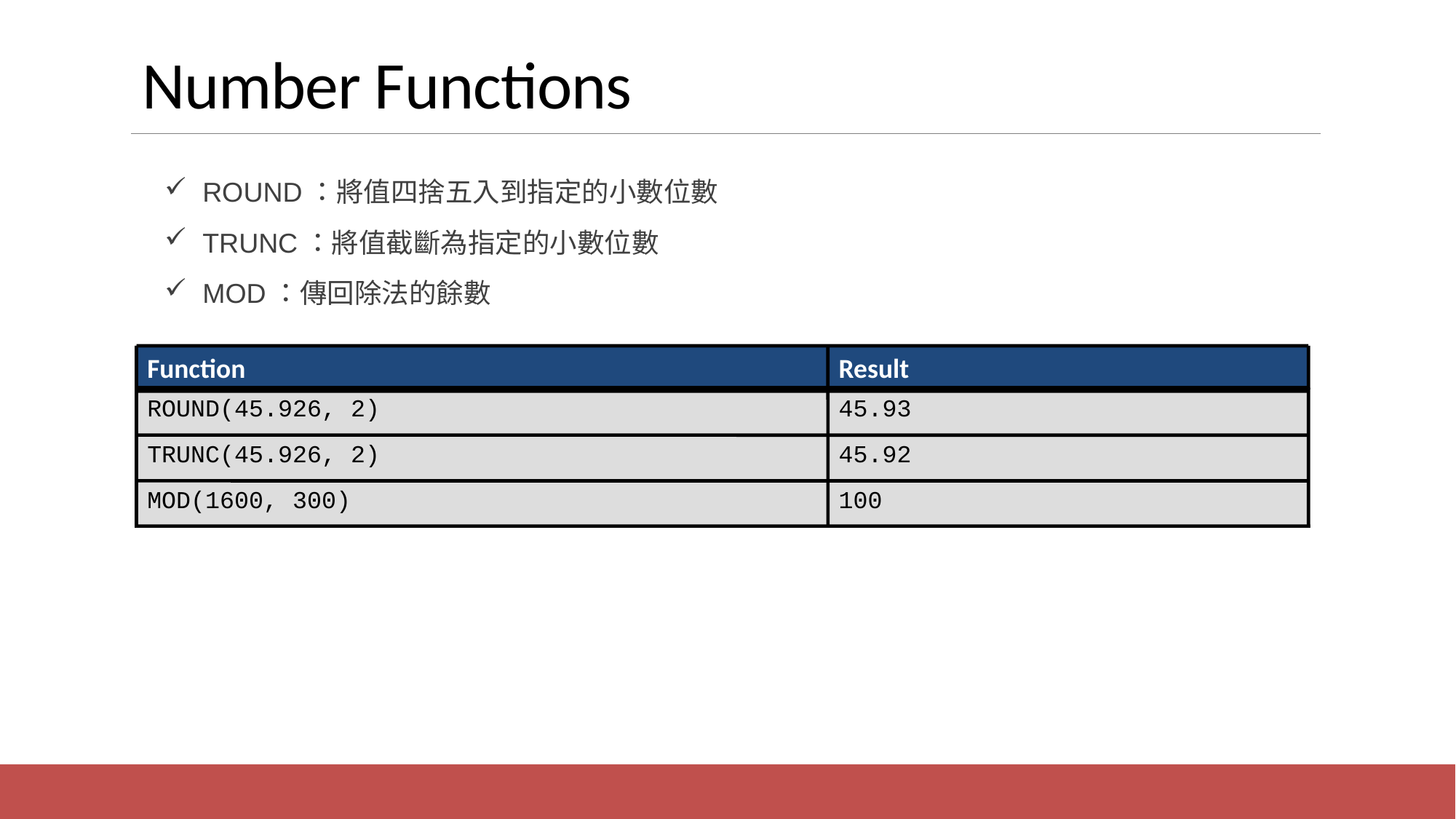

# Number Functions
  ROUND：將值四捨五入到指定的小數位數
  TRUNC：將值截斷為指定的小數位數
  MOD：傳回除法的餘數

Function

Result

ROUND(45.926, 2)

45.93

TRUNC(45.926, 2)
45.92
MOD(1600, 300)

100